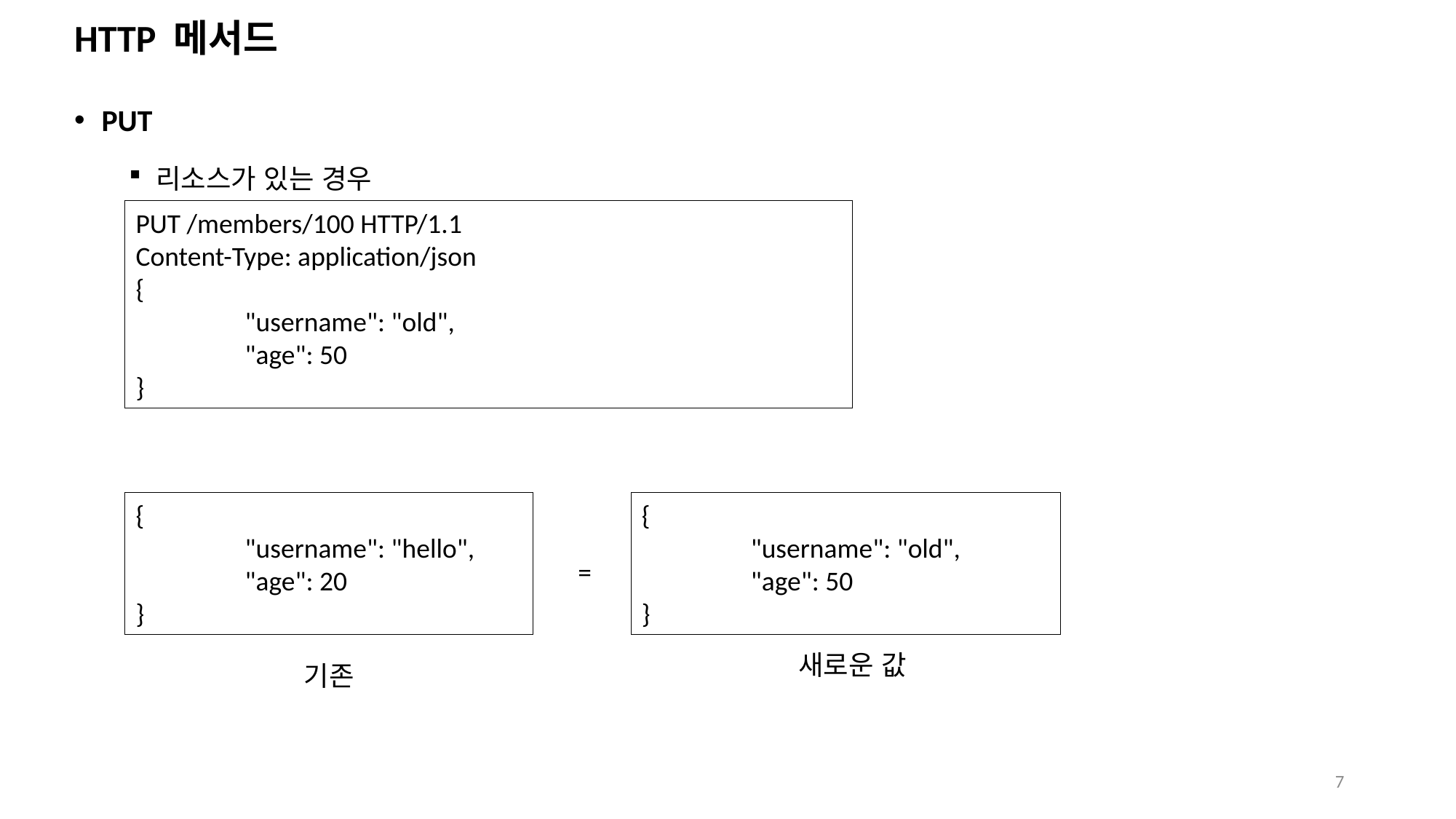

# HTTP 메서드
PUT
리소스가 있는 경우

PUT /members/100 HTTP/1.1
Content-Type: application/json
{
	"username": "old",
	"age": 50
}
{
	"username": "hello",
	"age": 20
}
{
	"username": "old",
	"age": 50
}
=
새로운 값
기존
7